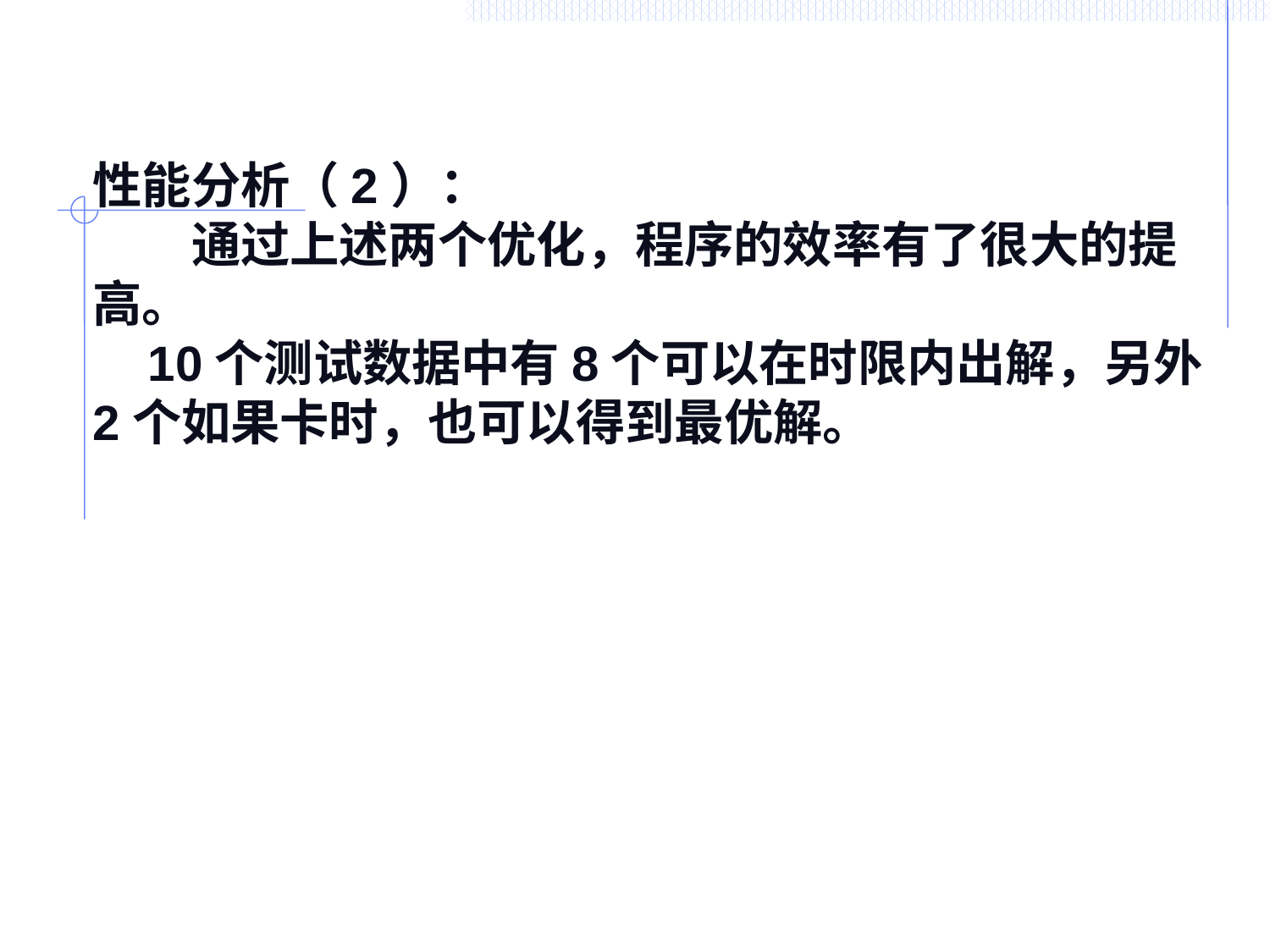

性能分析（2）：
　　通过上述两个优化，程序的效率有了很大的提高。
    10个测试数据中有8个可以在时限内出解，另外2个如果卡时，也可以得到最优解。